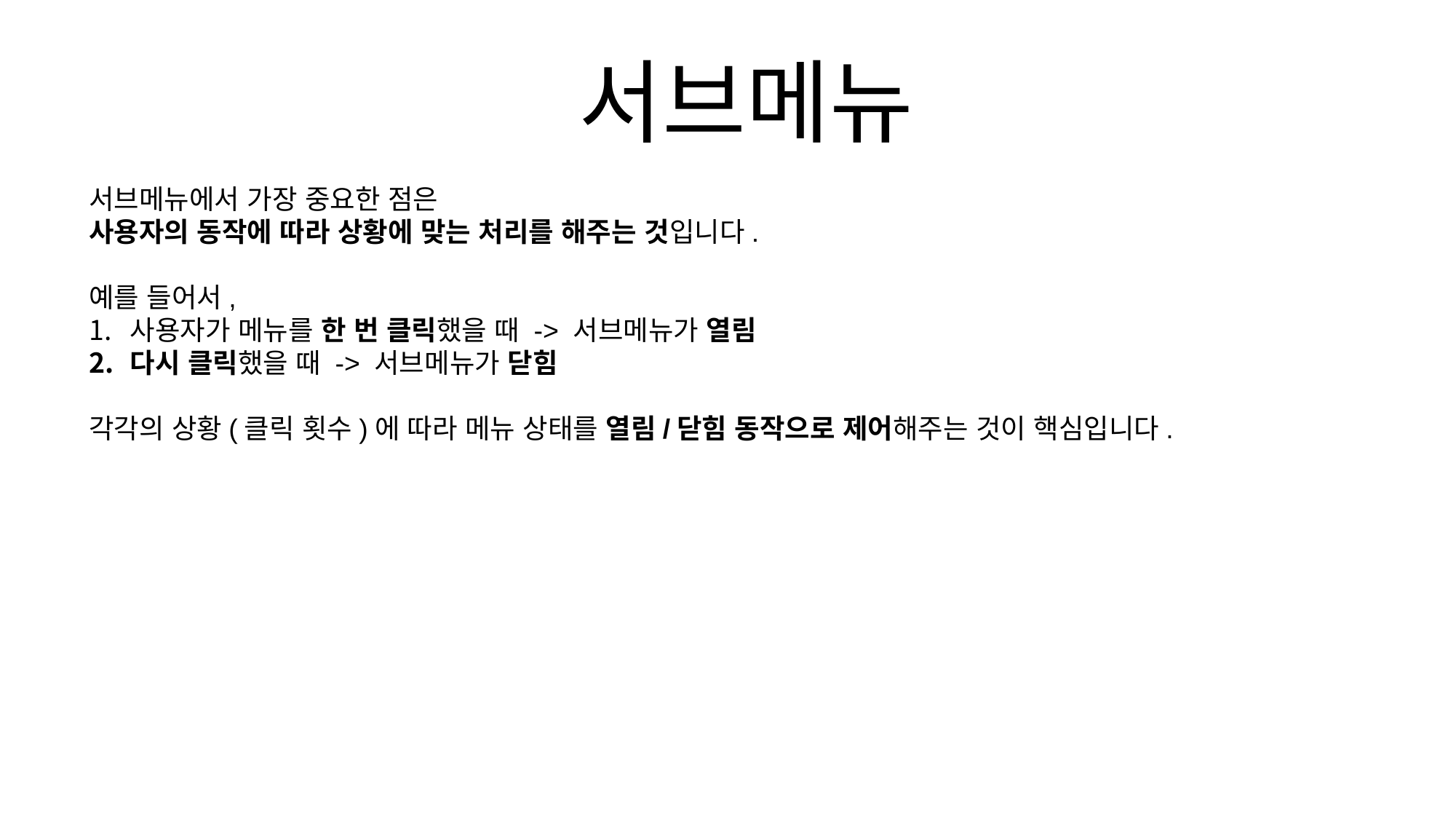

서브메뉴
서브메뉴에서 가장 중요한 점은
사용자의 동작에 따라 상황에 맞는 처리를 해주는 것입니다.

예를 들어서,
사용자가 메뉴를 한 번 클릭했을 때 -> 서브메뉴가 열림
다시 클릭했을 때 -> 서브메뉴가 닫힘

각각의 상황(클릭 횟수)에 따라 메뉴 상태를 열림/닫힘 동작으로 제어해주는 것이 핵심입니다.